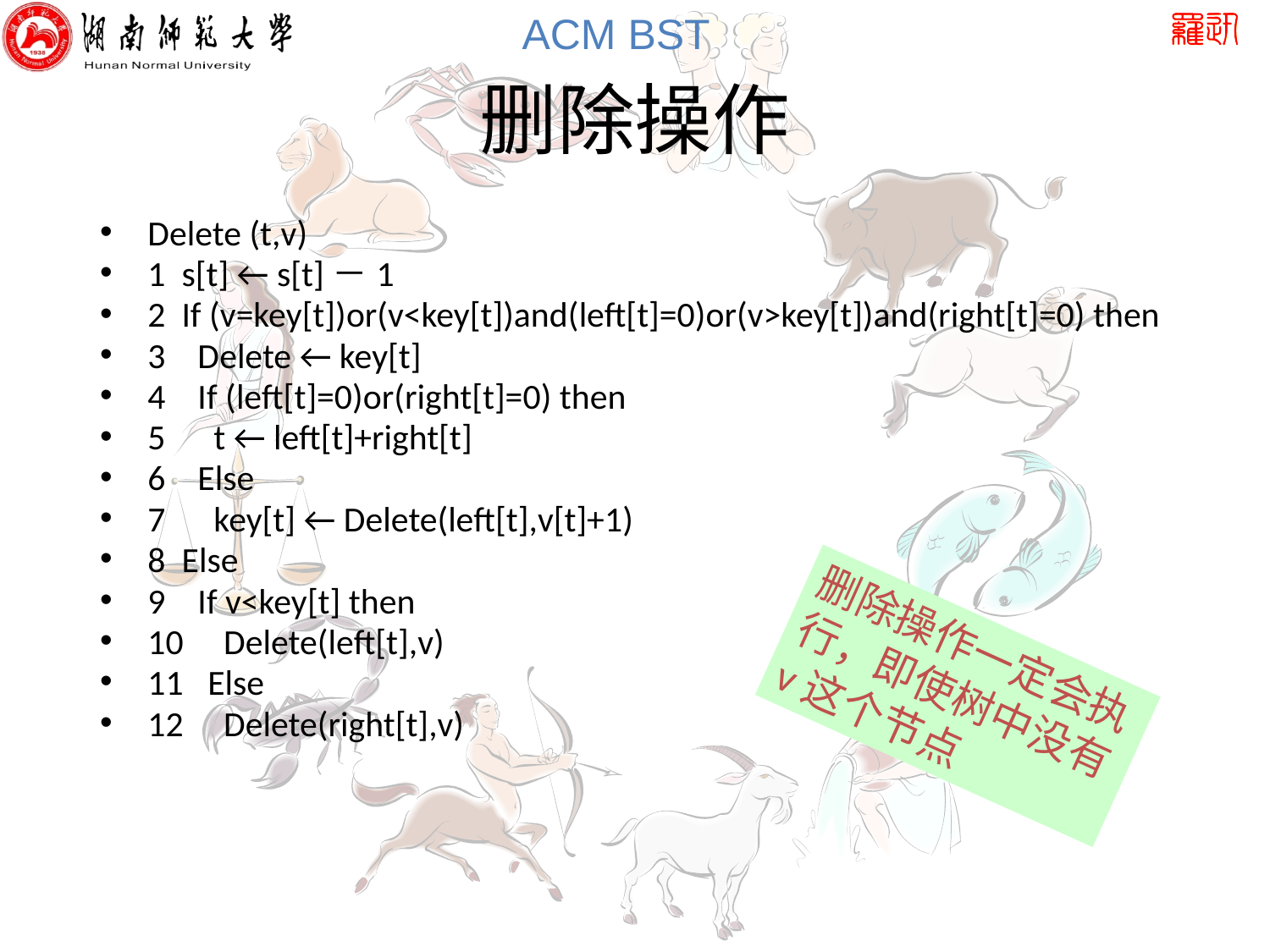

# 删除操作
Delete (t,v)
1  s[t] ← s[t]－1
2  If (v=key[t])or(v<key[t])and(left[t]=0)or(v>key[t])and(right[t]=0) then
3    Delete ← key[t]
4    If (left[t]=0)or(right[t]=0) then
5      t ← left[t]+right[t]
6    Else
7      key[t] ← Delete(left[t],v[t]+1)
8  Else
9    If v<key[t] then
10     Delete(left[t],v)
11   Else
12     Delete(right[t],v)
删除操作一定会执行，即使树中没有v这个节点